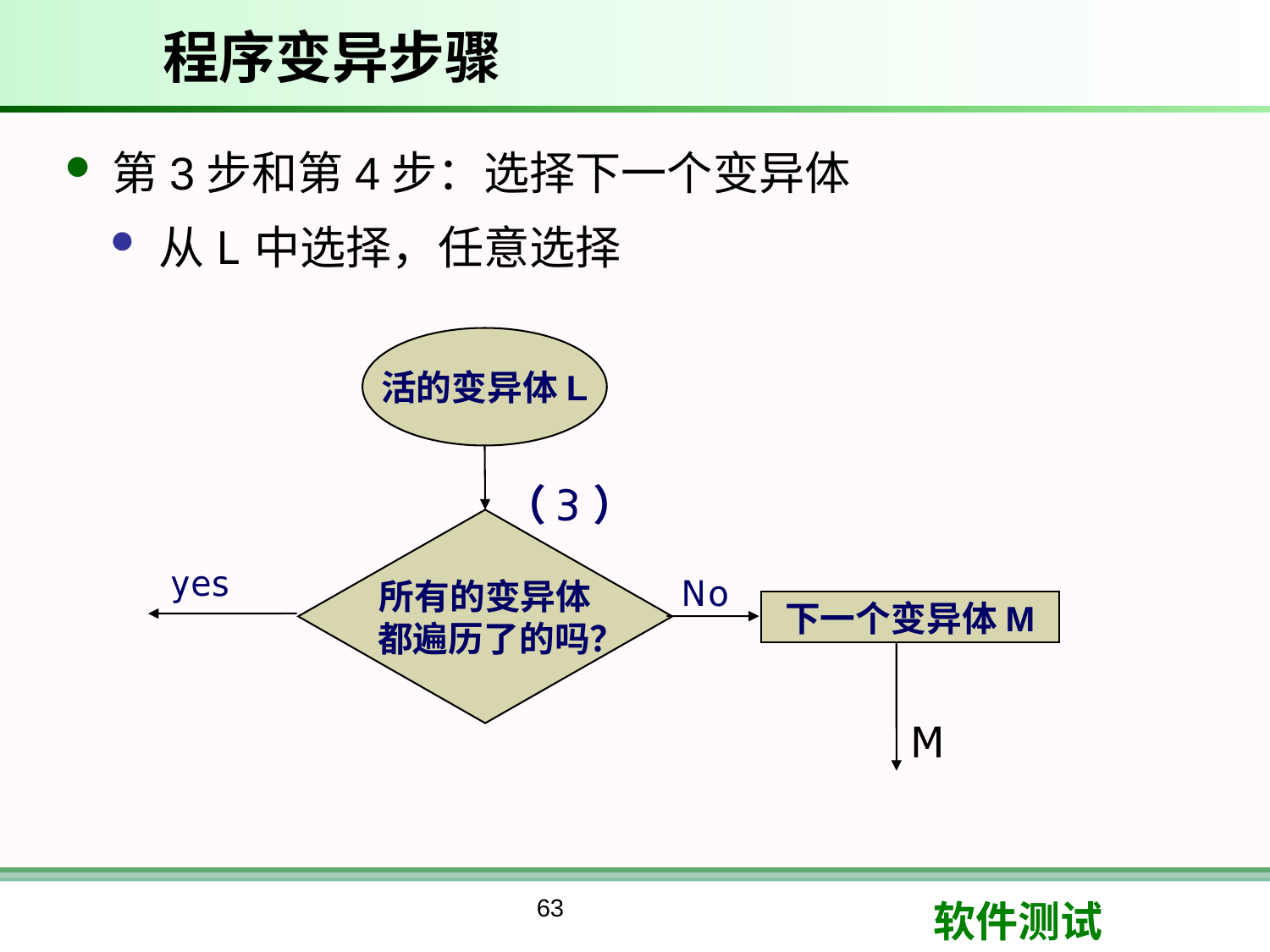

# 程序变异步骤
第3步和第4步：选择下一个变异体
从L中选择，任意选择

活的变异体L
（3）
所有的变异体
   都遍历了的吗？
yes
No
下一个变异体M

M
63